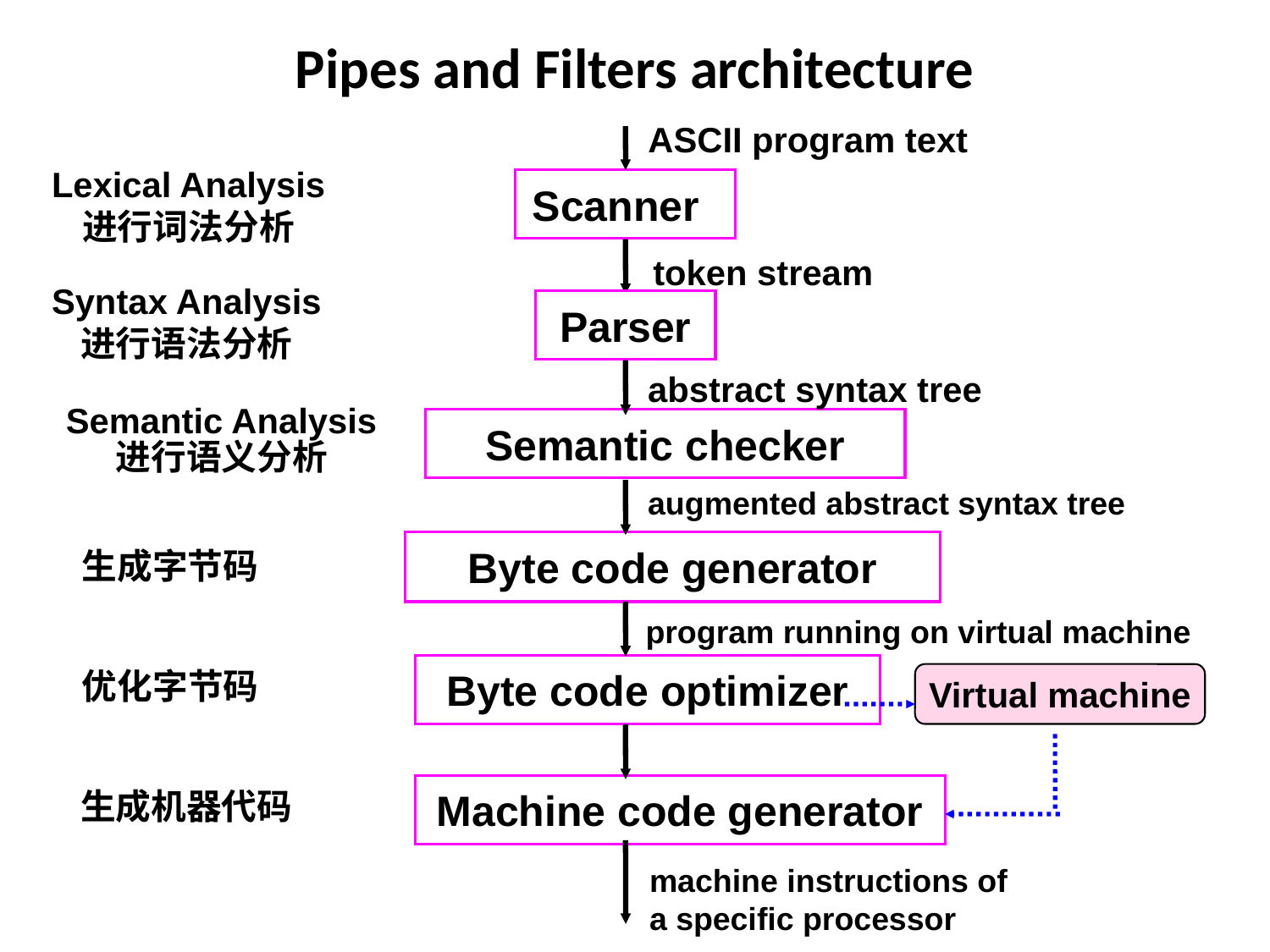

Pipes and Filters architecture
ASCII program text

Lexical Analysis
进行词法分析
Scanner

token stream
Syntax Analysis
进行语法分析
Parser

abstract syntax tree
Semantic Analysis
进行语义分析
Semantic checker
augmented abstract syntax tree

Byte code generator
生成字节码

program running on virtual machine
Byte code optimizer
优化字节码
Virtual machine

Machine code generator
生成机器代码

machine instructions of
a specific processor